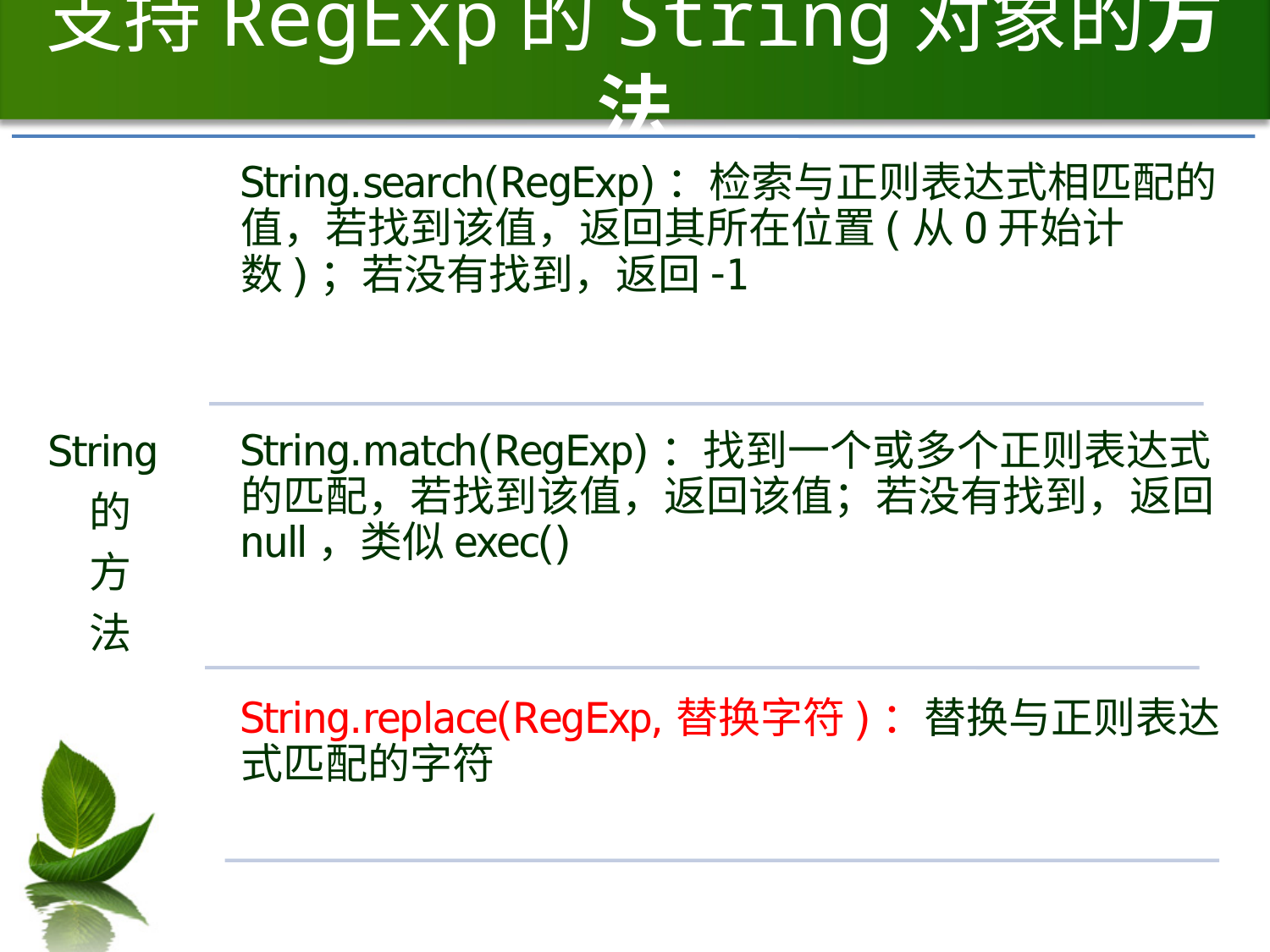

# 支持RegExp的String对象的方法
String
的
方
法
String.search(RegExp)：检索与正则表达式相匹配的值，若找到该值，返回其所在位置(从0开始计数)；若没有找到，返回-1
String.match(RegExp)：找到一个或多个正则表达式的匹配，若找到该值，返回该值；若没有找到，返回null，类似exec()
String.replace(RegExp,替换字符)：替换与正则表达式匹配的字符